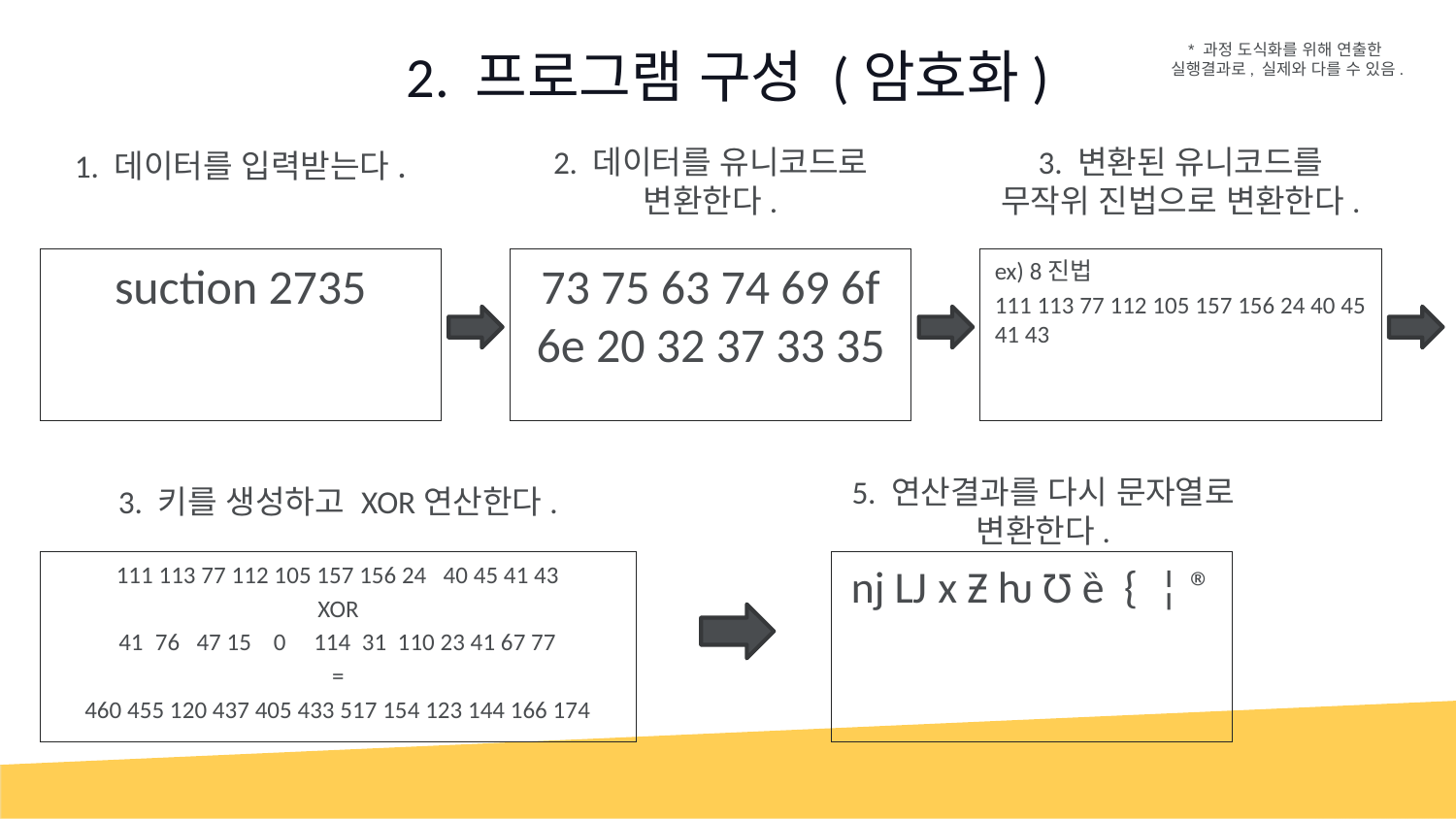

# 2. 프로그램 구성 (암호화)
* 과정 도식화를 위해 연출한 실행결과로, 실제와 다를 수 있음.
1. 데이터를 입력받는다.
2. 데이터를 유니코드로 변환한다.
3. 변환된 유니코드를 무작위 진법으로 변환한다.
73 75 63 74 69 6f 6e 20 32 37 33 35
suction 2735
ex) 8진법
111 113 77 112 105 157 156 24 40 45 41 43

5. 연산결과를 다시 문자열로 변환한다.
3. 키를 생성하고 XOR연산한다.
111 113 77 112 105 157 156 24   40 45 41 43
XOR
76   47 15    0     114  31  110 23 41 67 77
=
460 455 120 437 405 433 517 154 123 144 166 174
ǌ Ǉ x Ƶ ƕ Ʊ ȅ  {  ¦ ®